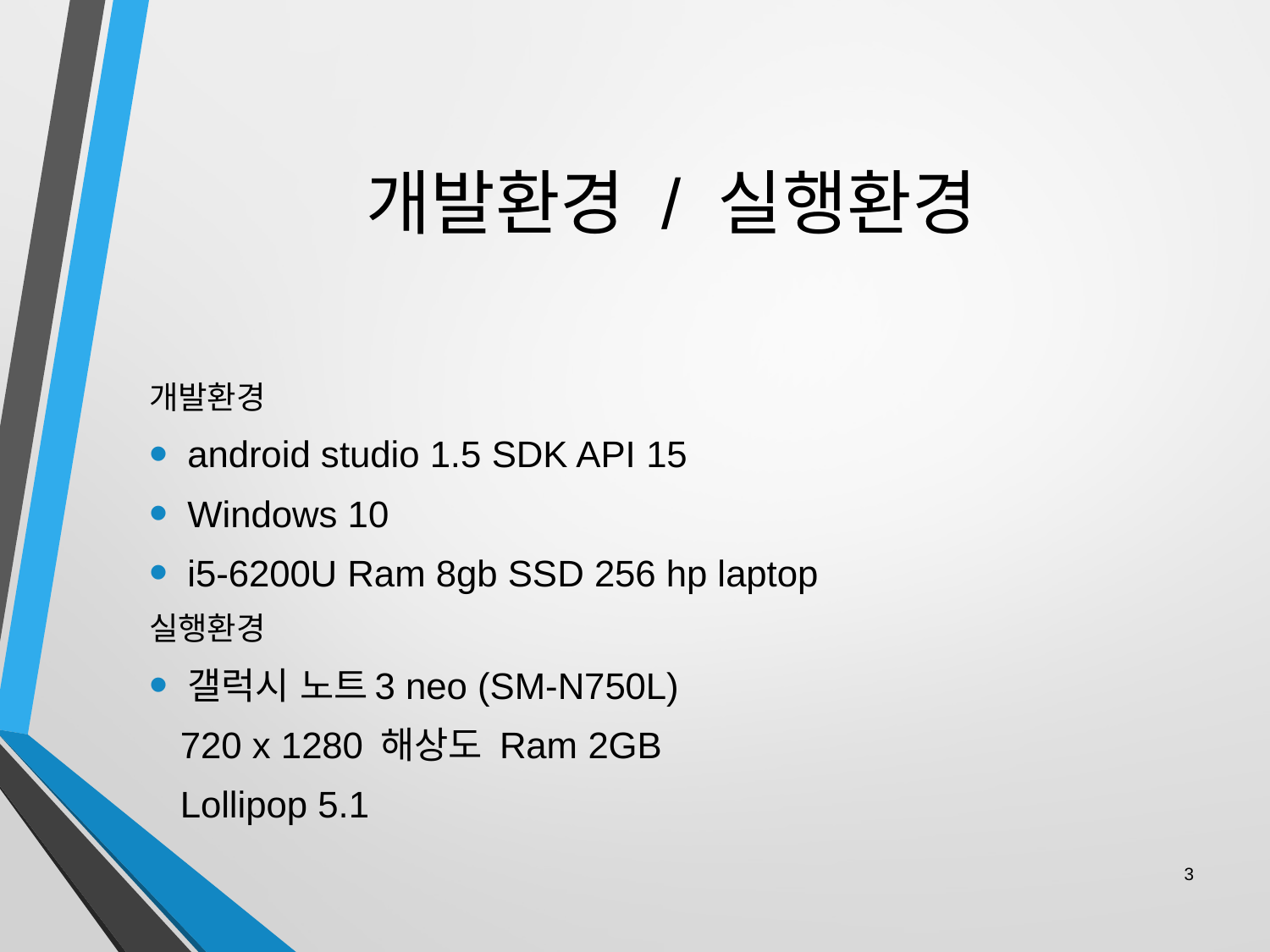

# 개발환경 / 실행환경
개발환경
android studio 1.5 SDK API 15
Windows 10
i5-6200U Ram 8gb SSD 256 hp laptop
실행환경
갤럭시 노트3 neo (SM-N750L)
   720 x 1280 해상도 Ram 2GB
   Lollipop 5.1
3